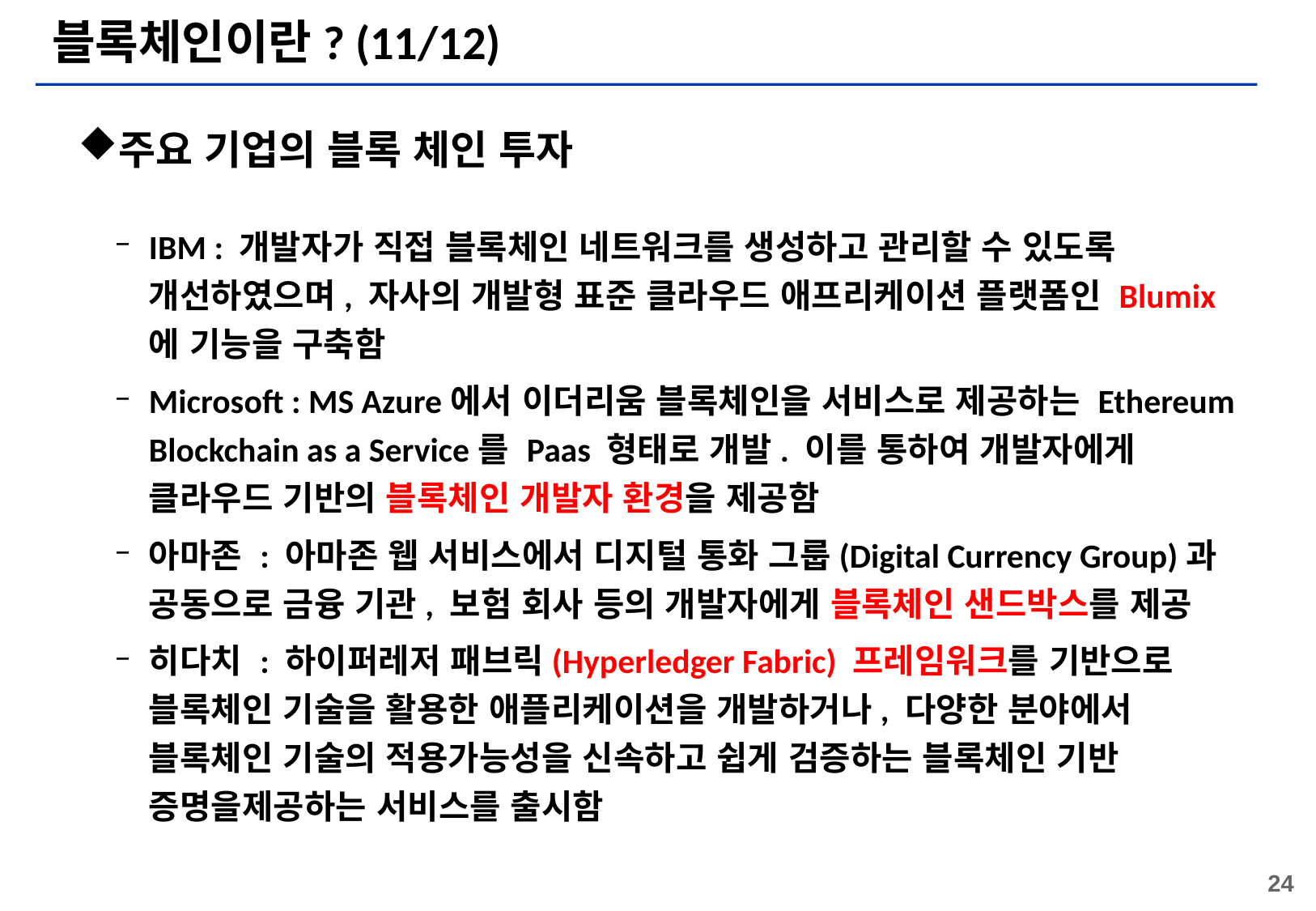

# 블록체인이란? (11/12)
주요 기업의 블록 체인 투자

IBM : 개발자가 직접 블록체인 네트워크를 생성하고 관리할 수 있도록 개선하였으며, 자사의 개발형 표준 클라우드 애프리케이션 플랫폼인 Blumix에 기능을 구축함
Microsoft : MS Azure에서 이더리움 블록체인을 서비스로 제공하는 Ethereum Blockchain as a Service를 Paas 형태로 개발. 이를 통하여 개발자에게 클라우드 기반의 블록체인 개발자 환경을 제공함
아마존 : 아마존 웹 서비스에서 디지털 통화 그룹(Digital Currency Group)과 공동으로 금융 기관, 보험 회사 등의 개발자에게 블록체인 샌드박스를 제공
히다치 : 하이퍼레저 패브릭(Hyperledger Fabric) 프레임워크를 기반으로 블록체인 기술을 활용한 애플리케이션을 개발하거나, 다양한 분야에서 블록체인 기술의 적용가능성을 신속하고 쉽게 검증하는 블록체인 기반 증명을제공하는 서비스를 출시함